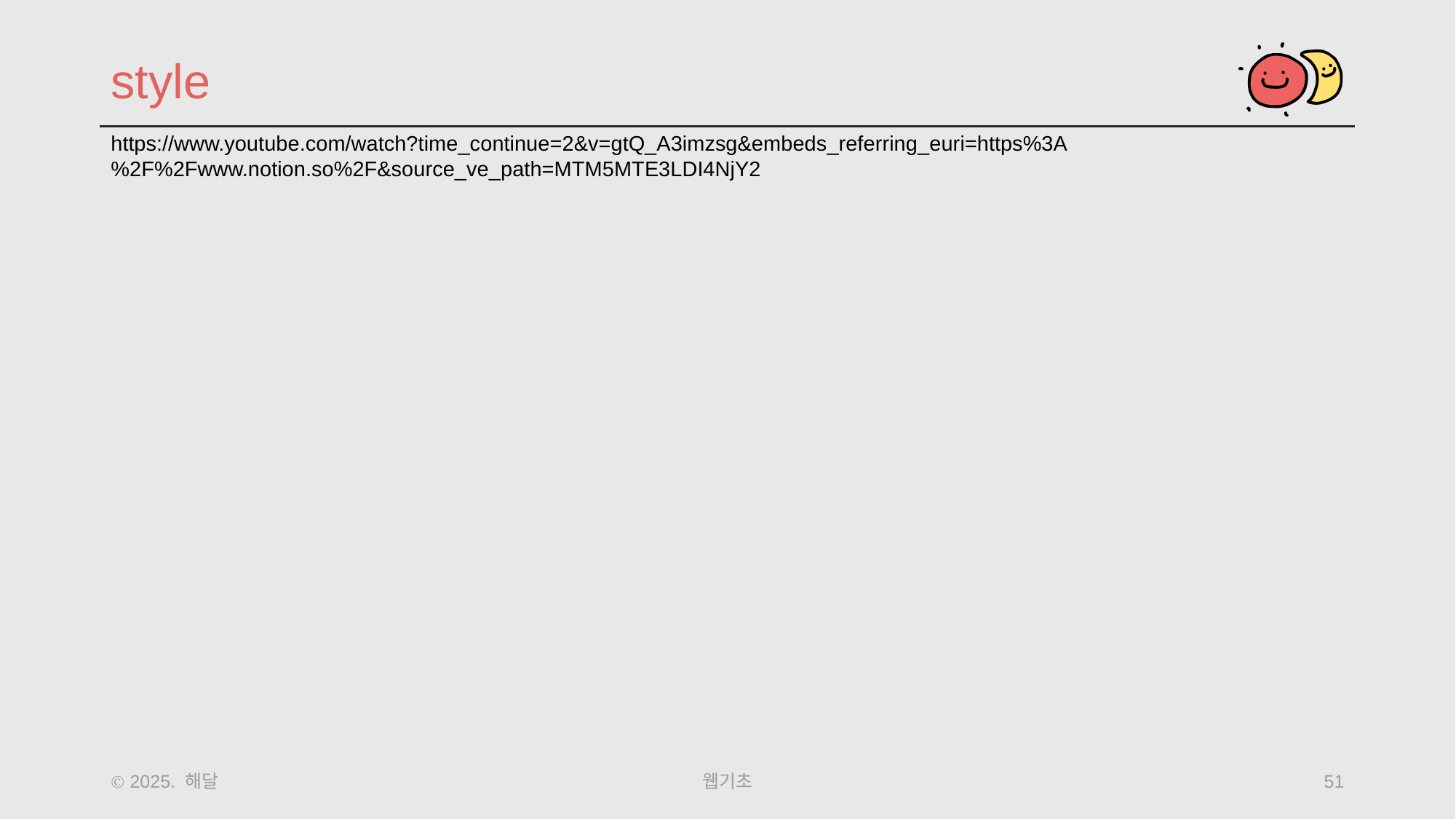

style
https://www.youtube.com/watch?time_continue=2&v=gtQ_A3imzsg&embeds_referring_euri=https%3A%2F%2Fwww.notion.so%2F&source_ve_path=MTM5MTE3LDI4NjY2
Ⓒ 2025. 해달
웹기초
51